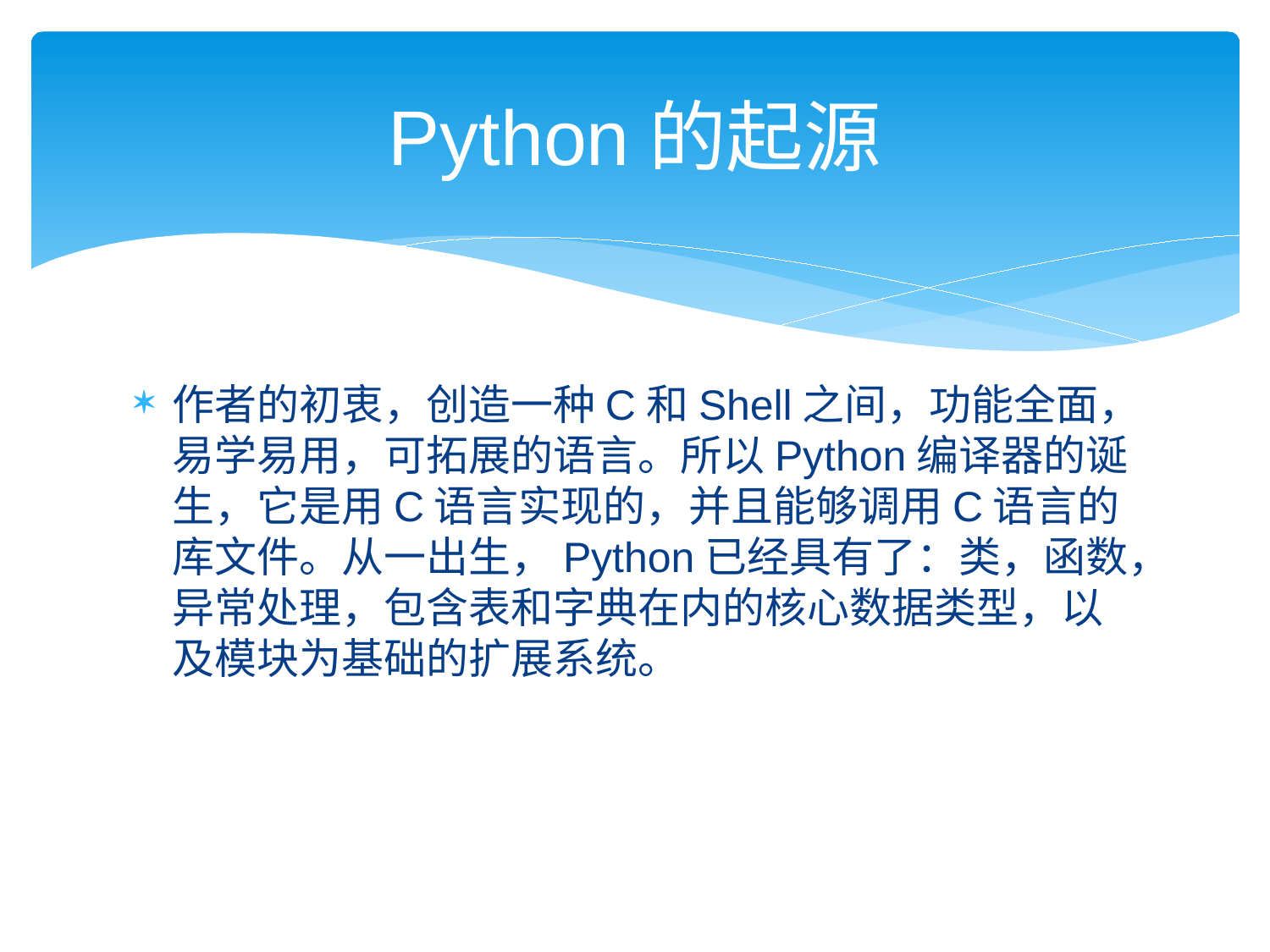

# Python的起源
作者的初衷，创造一种C和Shell之间，功能全面，易学易用，可拓展的语言。所以Python编译器的诞生，它是用C语言实现的，并且能够调用C语言的库文件。从一出生，Python已经具有了：类，函数，异常处理，包含表和字典在内的核心数据类型，以及模块为基础的扩展系统。